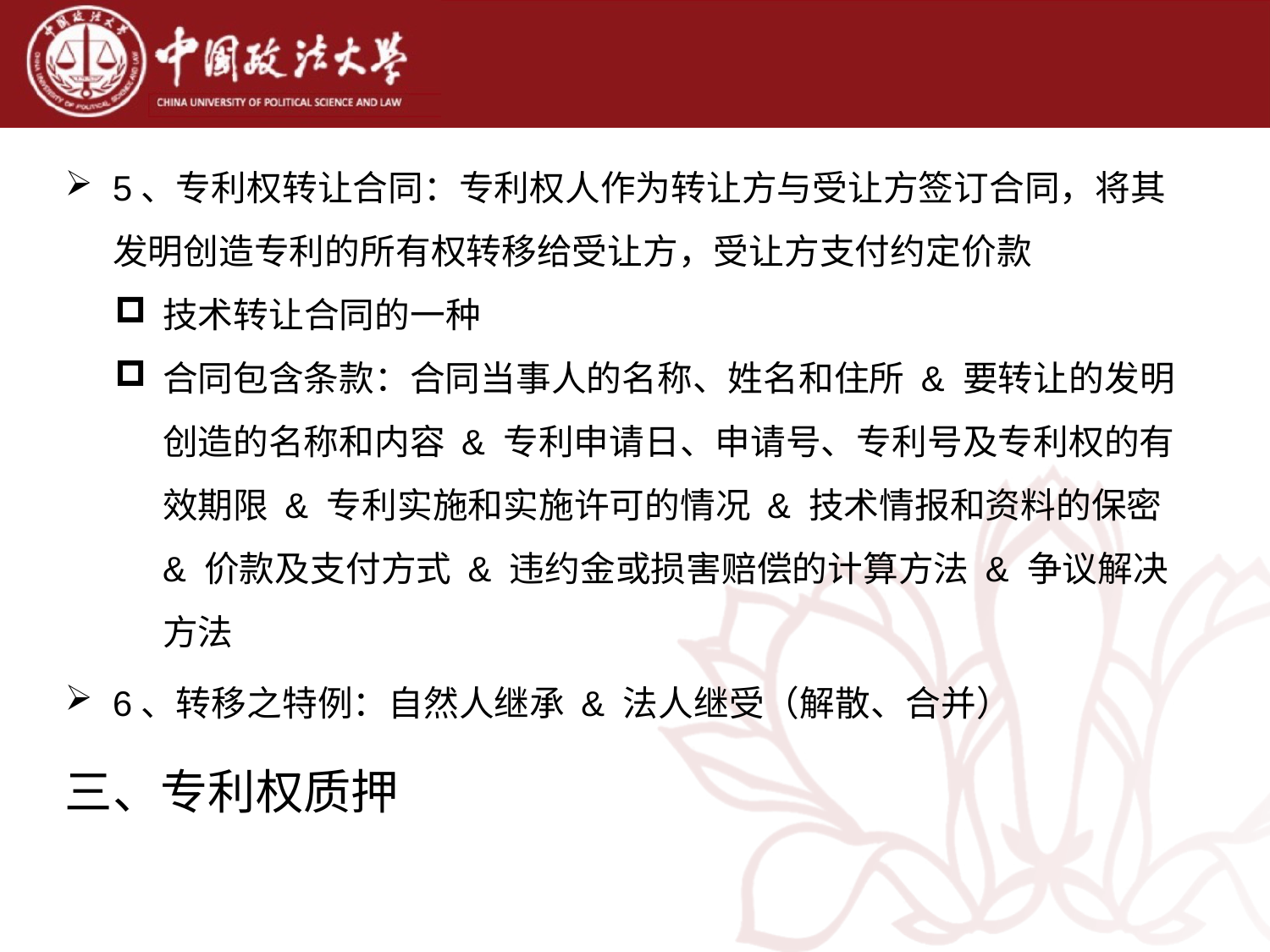

5、专利权转让合同：专利权人作为转让方与受让方签订合同，将其发明创造专利的所有权转移给受让方，受让方支付约定价款
技术转让合同的一种
合同包含条款：合同当事人的名称、姓名和住所 & 要转让的发明创造的名称和内容 & 专利申请日、申请号、专利号及专利权的有效期限 & 专利实施和实施许可的情况 & 技术情报和资料的保密 & 价款及支付方式 & 违约金或损害赔偿的计算方法 & 争议解决方法
6、转移之特例：自然人继承 & 法人继受（解散、合并）
三、专利权质押